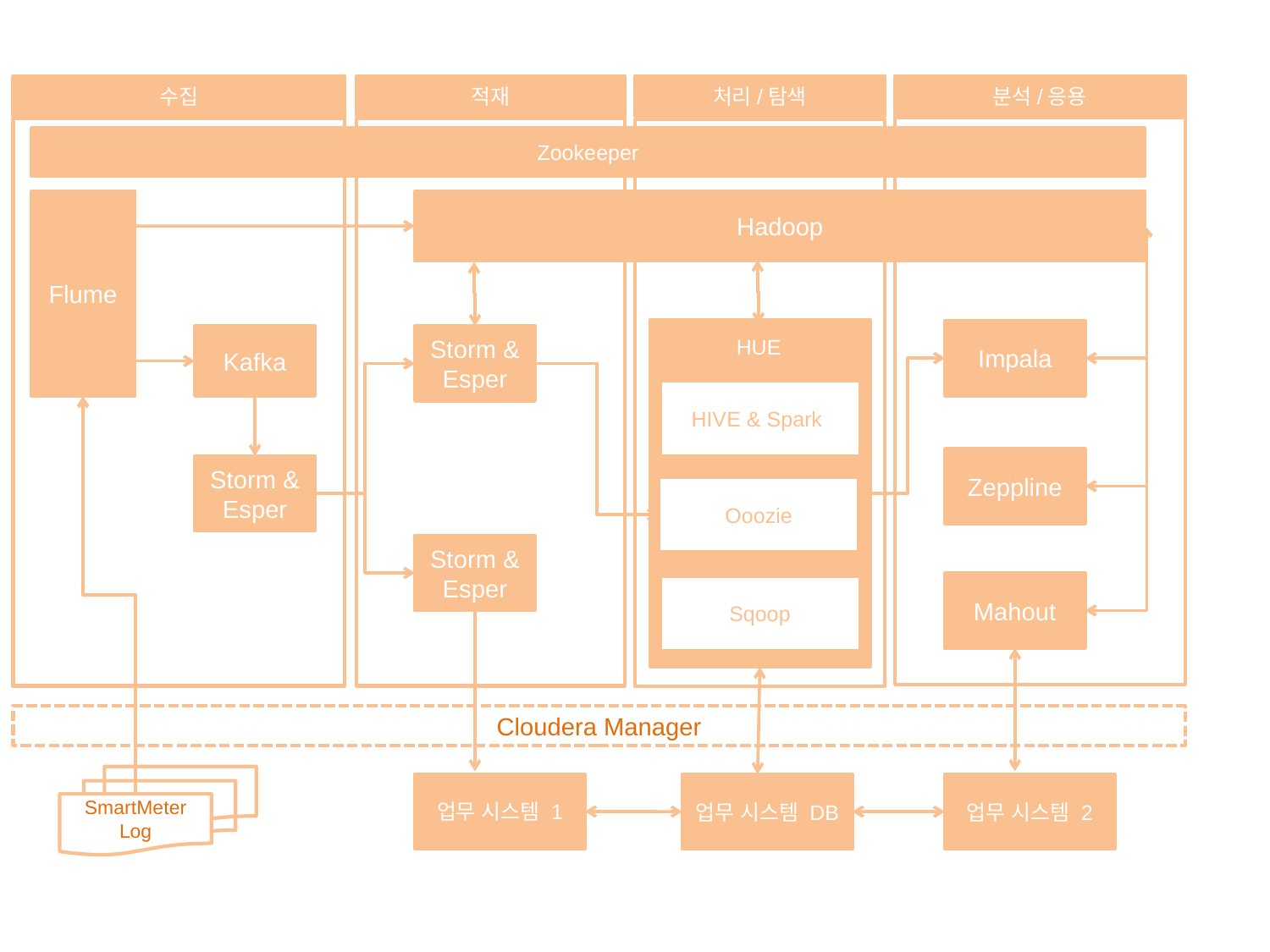

수집
적재
처리/탐색
분석/응용

Zookeeper
Flume
Hadoop

Impala
Kafka
Storm & Esper
HUE
HIVE & Spark
Zeppline
Storm & Esper
Ooozie
Storm & Esper
Mahout
Sqoop
Cloudera Manager

SmartMeter Log
업무 시스템 1
업무 시스템 DB
업무 시스템 2